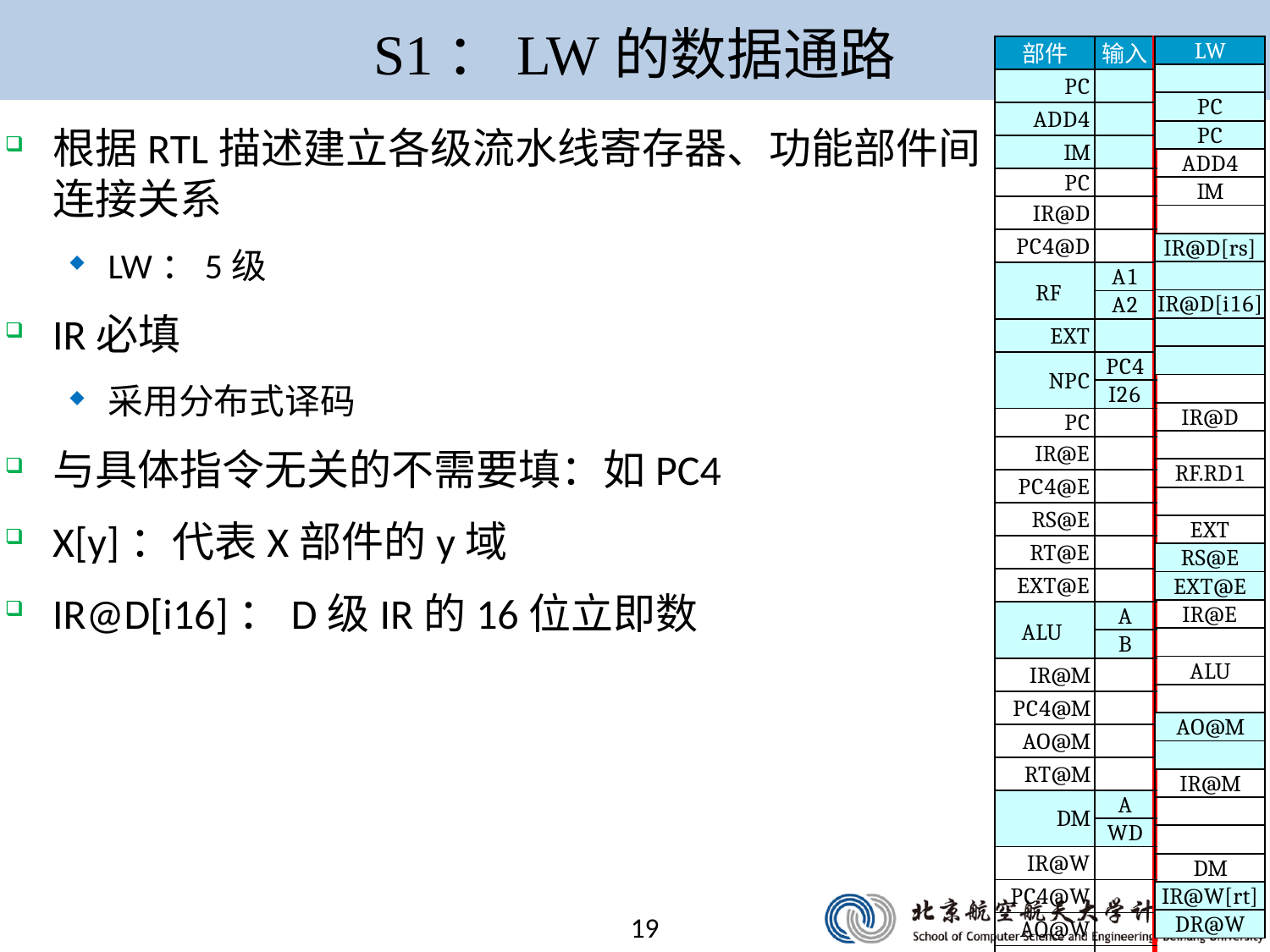

# S1：LW的数据通路
| 部件 | 输入 |
| --- | --- |
| PC |  |
| ADD4 |  |
| IM |  |
| PC |  |
| IR@D |  |
| PC4@D |  |
| RF | A1 |
|  | A2 |
| EXT |  |
| NPC | PC4 |
|  | I26 |
| PC |  |
| IR@E |  |
| PC4@E |  |
| RS@E |  |
| RT@E |  |
| EXT@E |  |
| ALU | A |
|  | B |
| IR@M |  |
| PC4@M |  |
| AO@M |  |
| RT@M |  |
| DM | A |
|  | WD |
| IR@W |  |
| PC4@W |  |
| AO@W |  |
| DR@W |  |
| RF | A3 |
|  | WD |
| LW |
| --- |
|  |
| PC |
| PC |
| ADD4 |
| IM |
|  |
| IR@D[rs] |
|  |
| IR@D[i16] |
|  |
|  |
|  |
| IR@D |
|  |
| RF.RD1 |
|  |
| EXT |
| RS@E |
| EXT@E |
| IR@E |
|  |
| ALU |
|  |
| AO@M |
|  |
| IR@M |
|  |
|  |
| DM |
| IR@W[rt] |
| DR@W |
根据RTL描述建立各级流水线寄存器、功能部件间连接关系
LW：5级
IR必填
采用分布式译码
与具体指令无关的不需要填：如PC4
X[y]：代表X部件的y域
IR@D[i16]：D级IR的16位立即数
19